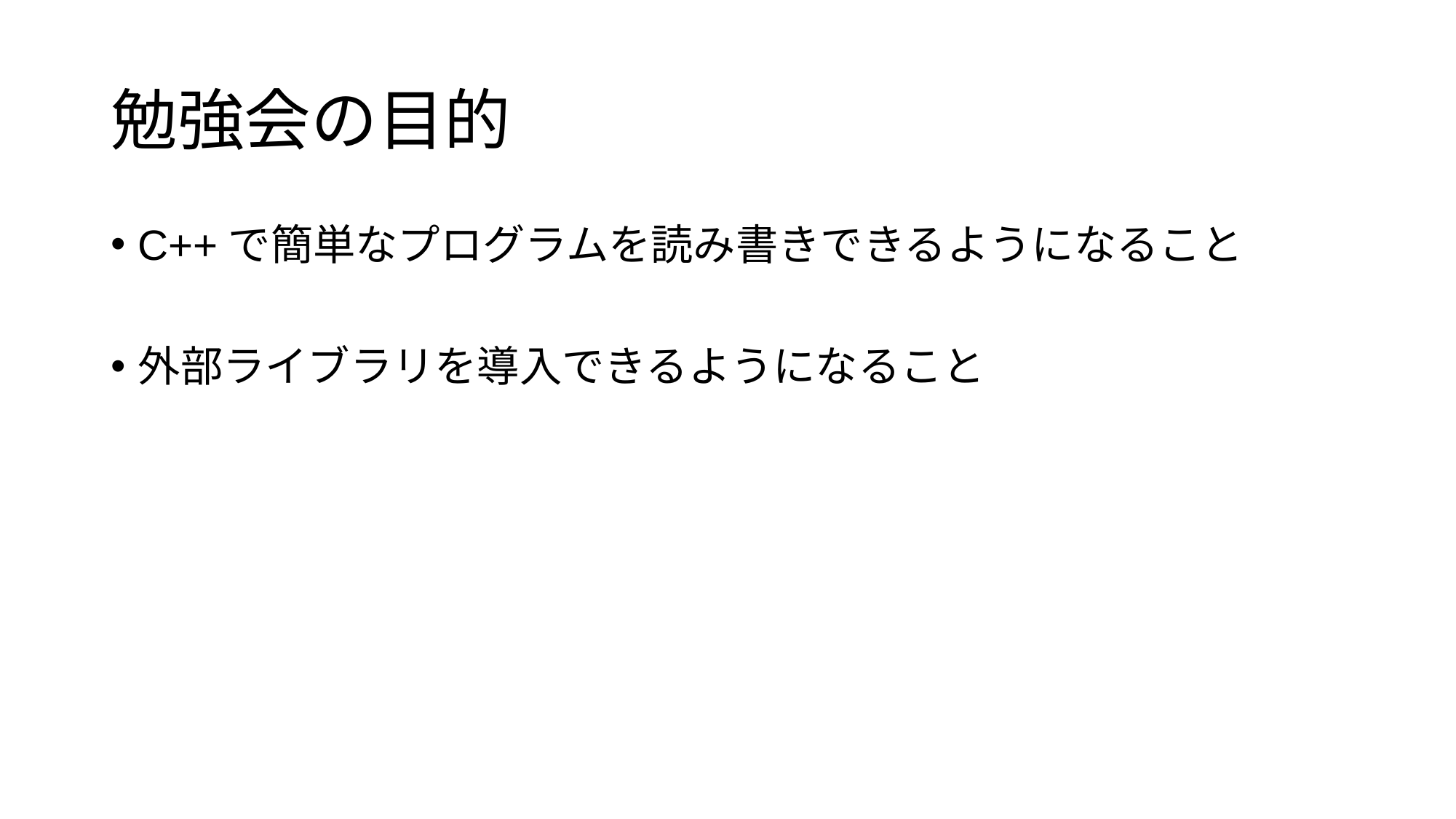

# 勉強会の目的
C++で簡単なプログラムを読み書きできるようになること

外部ライブラリを導入できるようになること